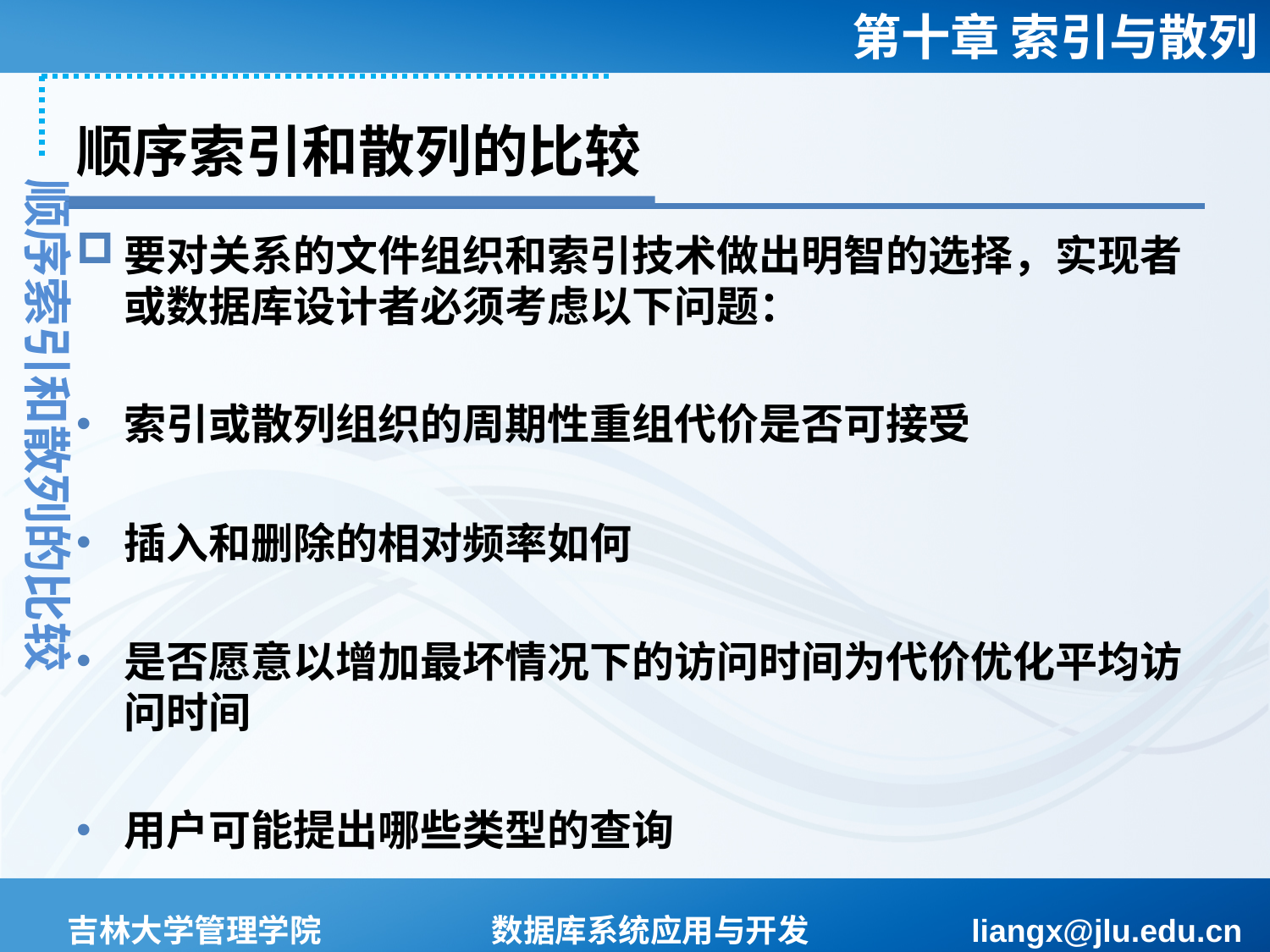

# 顺序索引和散列的比较
顺序索引和散列的比较

要对关系的文件组织和索引技术做出明智的选择，实现者或数据库设计者必须考虑以下问题：

索引或散列组织的周期性重组代价是否可接受

插入和删除的相对频率如何

是否愿意以增加最坏情况下的访问时间为代价优化平均访问时间

用户可能提出哪些类型的查询